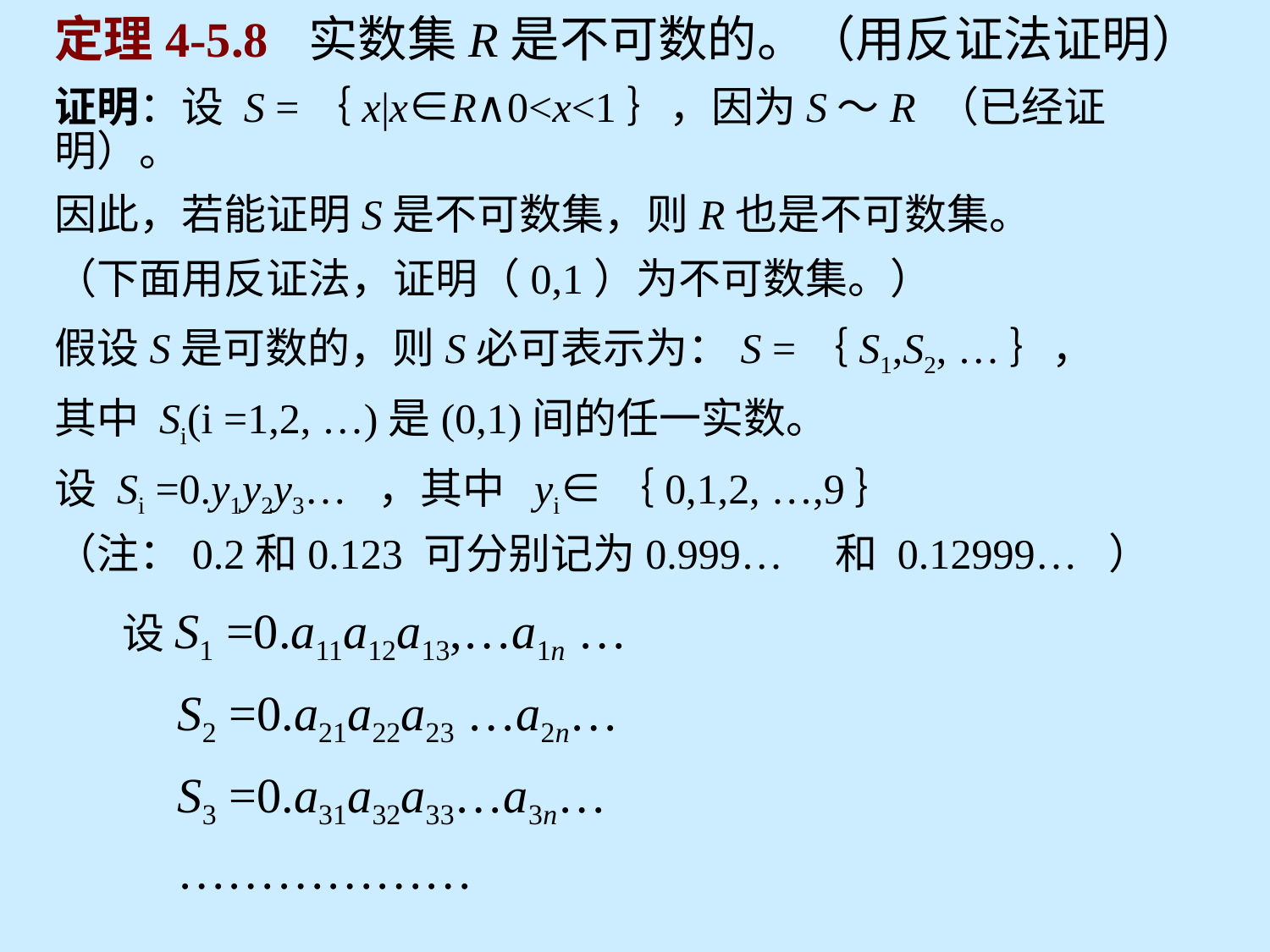

定理4-5.8	实数集R是不可数的。（用反证法证明）
证明：设 S =｛x|x∈R∧0<x<1｝，因为S～R （已经证明）。
因此，若能证明S是不可数集，则R也是不可数集。
（下面用反证法，证明（0,1）为不可数集。）
假设S是可数的，则S必可表示为：S =｛S1,S2, …｝，
其中 Si(i =1,2, …)是(0,1)间的任一实数。
设 Si =0.y1y2y3…  ，其中  yi∈｛0,1,2, …,9｝
（注：0.2和0.123 可分别记为0.999…    和 0.12999…  ）
      设S1 =0.a11a12a13,…a1n …
          S2 =0.a21a22a23 …a2n…
          S3 =0.a31a32a33…a3n…
          ………………